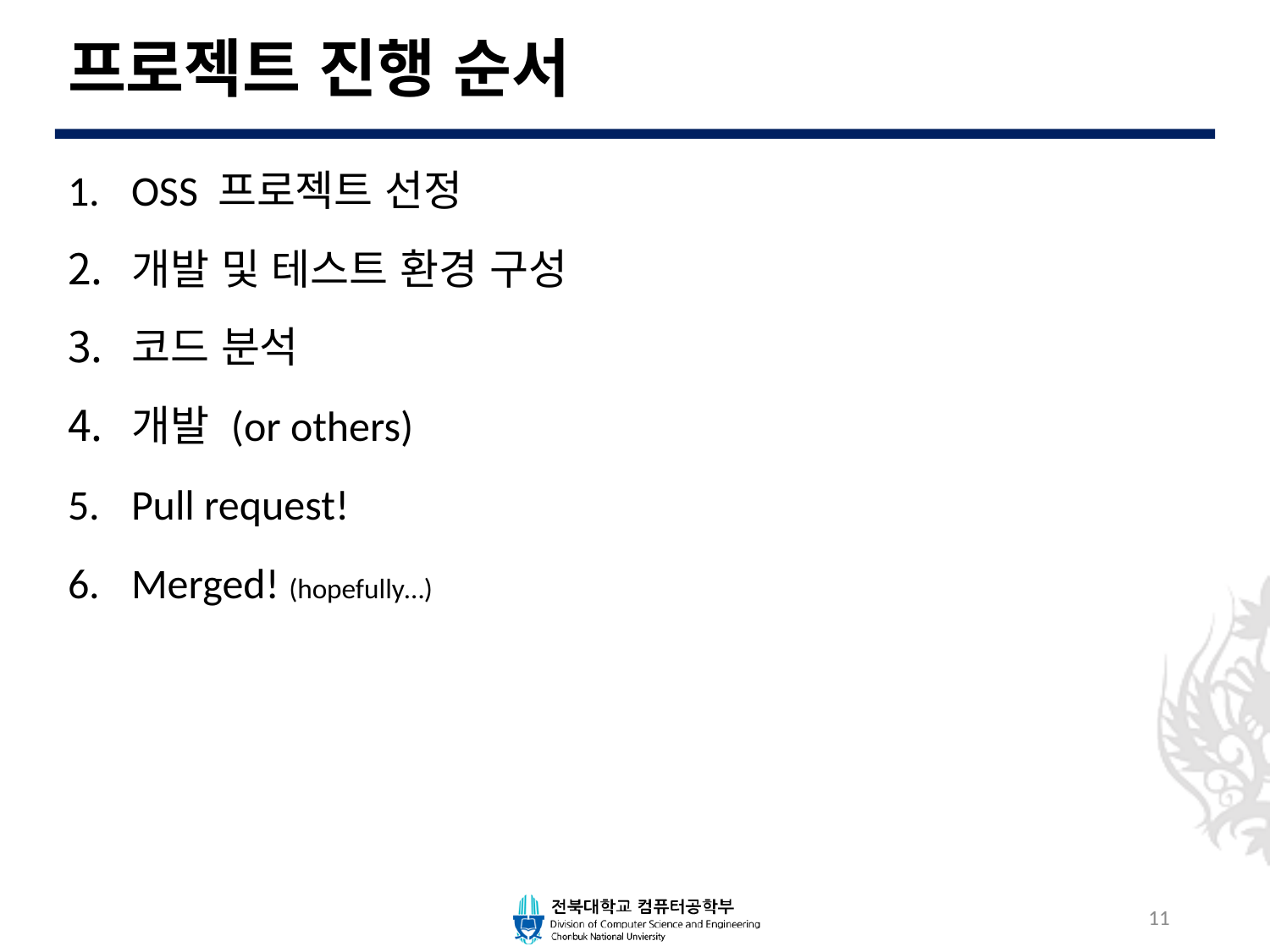

# 프로젝트 진행 순서
OSS 프로젝트 선정
개발 및 테스트 환경 구성
코드 분석
개발 (or others)
Pull request!
Merged! (hopefully…)
11